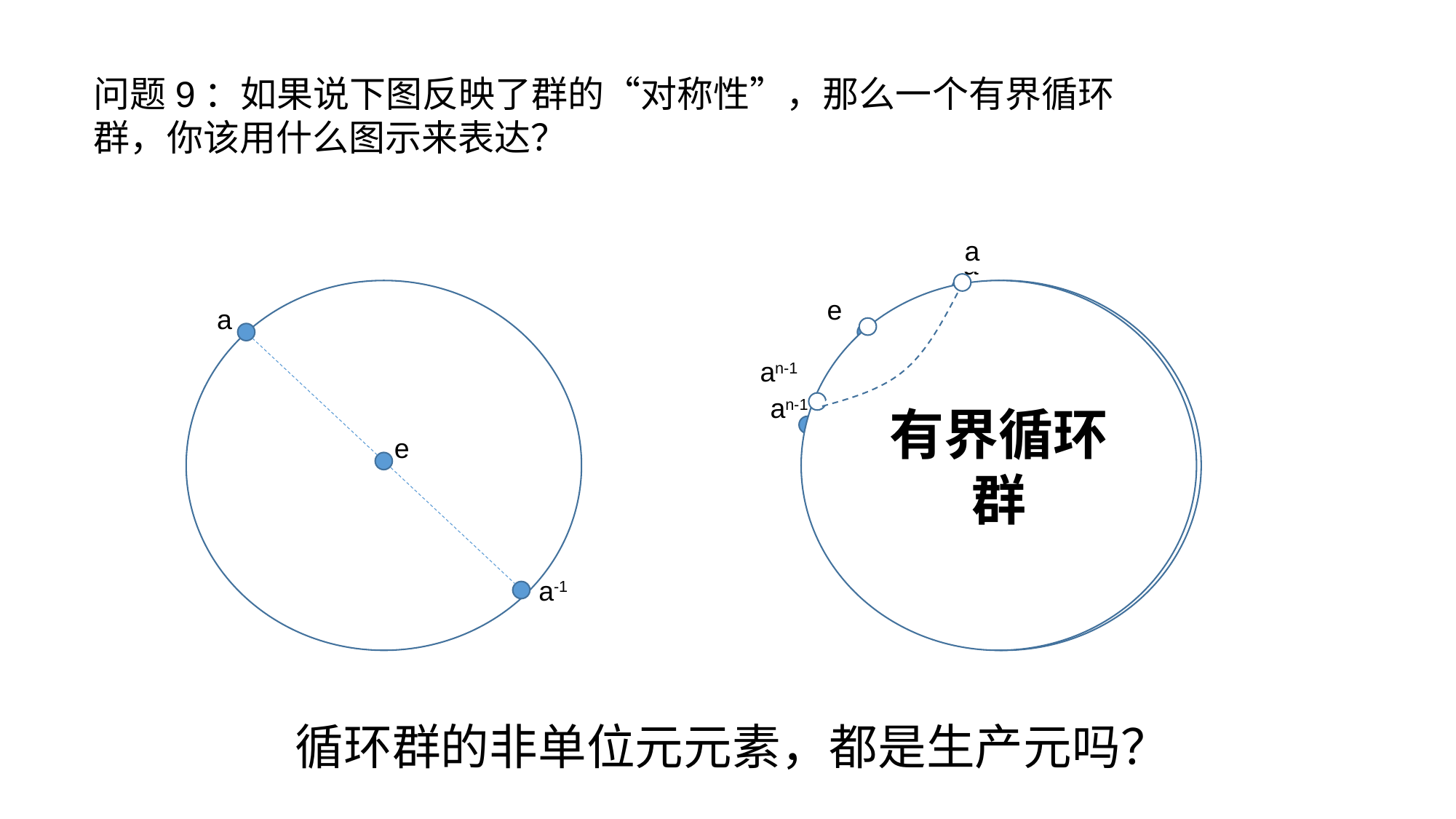

问题9：如果说下图反映了群的“对称性”，那么一个有界循环群，你该用什么图示来表达？
a

有界循环群
e

an-1

a2

a

an-1

e

a

e

a-1

循环群的非单位元元素，都是生产元吗？